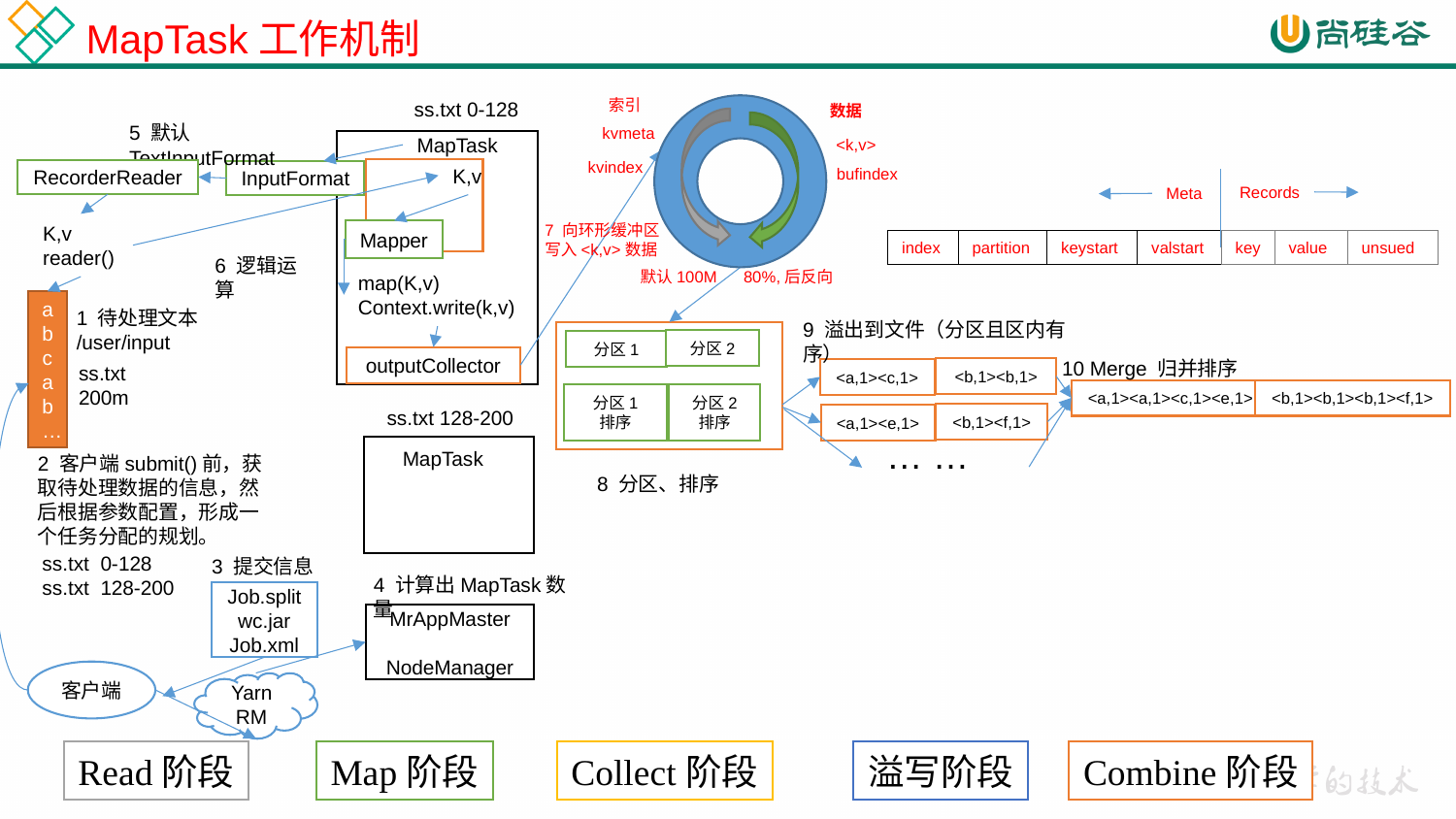

MapTask工作机制
索引
ss.txt 0-128
数据

5 默认TextInputFormat
kvmeta
MapTask
<k,v>

kvindex
K,v
bufindex

RecorderReader
InputFormat
Records
Meta
7 向环形缓冲区
写入<k,v>数据
K,v reader()
Mapper
index
partition
keystart
valstart
key
value
unsued
6 逻辑运算
默认100M
80%,后反向
map(K,v)
Context.write(k,v)
a
b
c
a
b
…
1 待处理文本
/user/input
9 溢出到文件（分区且区内有序）

分区2
分区1
outputCollector
10 Merge 归并排序
ss.txt 200m
<b,1><b,1>
<a,1><c,1>
<a,1><a,1><c,1><e,1>
<b,1><b,1><b,1><f,1>
分区1
排序
分区2
排序
ss.txt 128-200
<b,1><f,1>
<a,1><e,1>
… …

MapTask
2 客户端submit()前，获取待处理数据的信息，然后根据参数配置，形成一个任务分配的规划。
8 分区、排序
ss.txt  0-128
ss.txt  128-200
3 提交信息
4 计算出MapTask数量
Job.split
wc.jar
Job.xml
MrAppMaster

NodeManager
客户端
Yarn
RM
Read阶段
Map阶段
Collect阶段
溢写阶段
Combine阶段